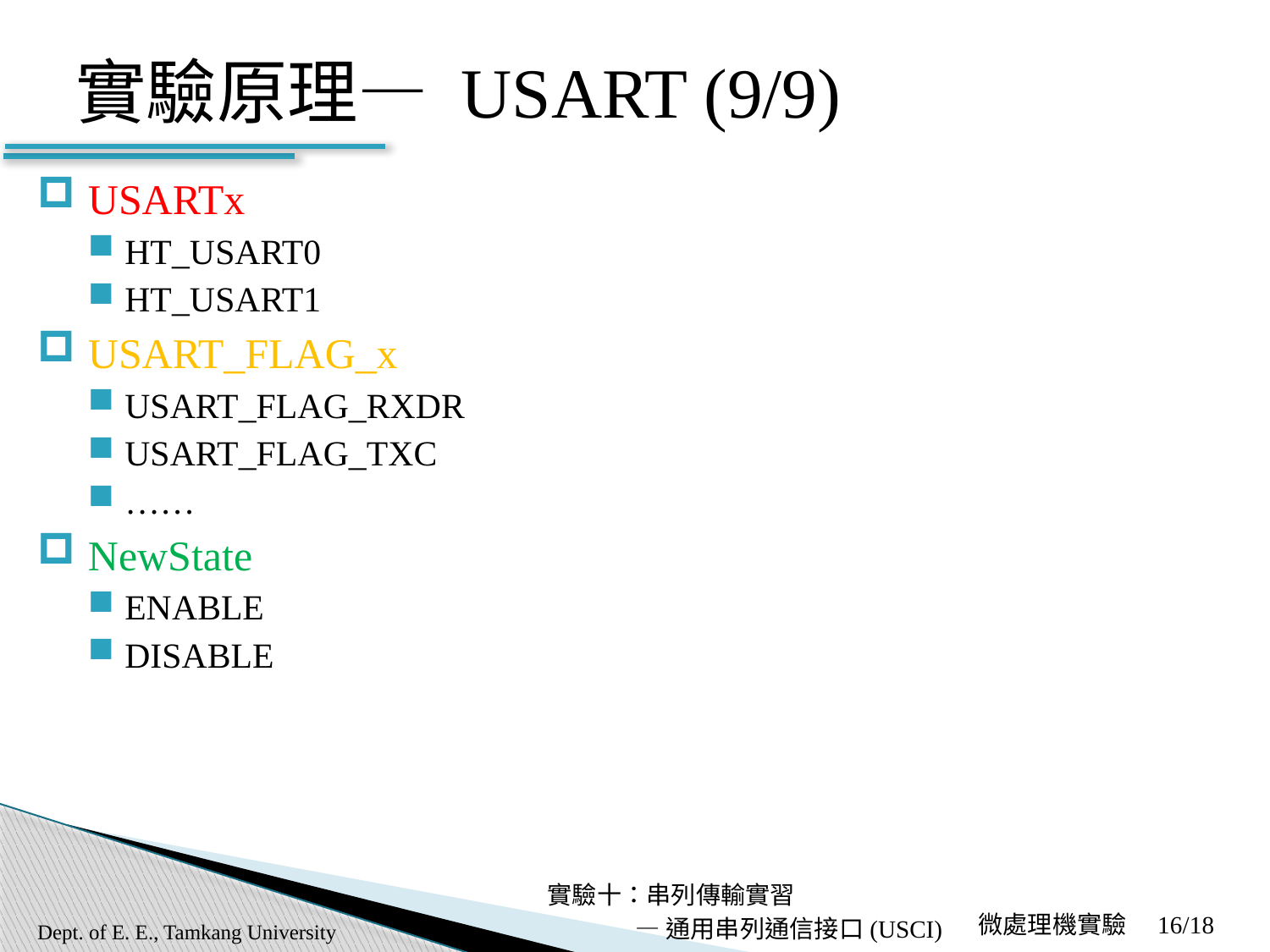

# 實驗原理— USART (9/9)
USARTx
HT_USART0
HT_USART1
USART_FLAG_x
USART_FLAG_RXDR
USART_FLAG_TXC
……
NewState
ENABLE
DISABLE